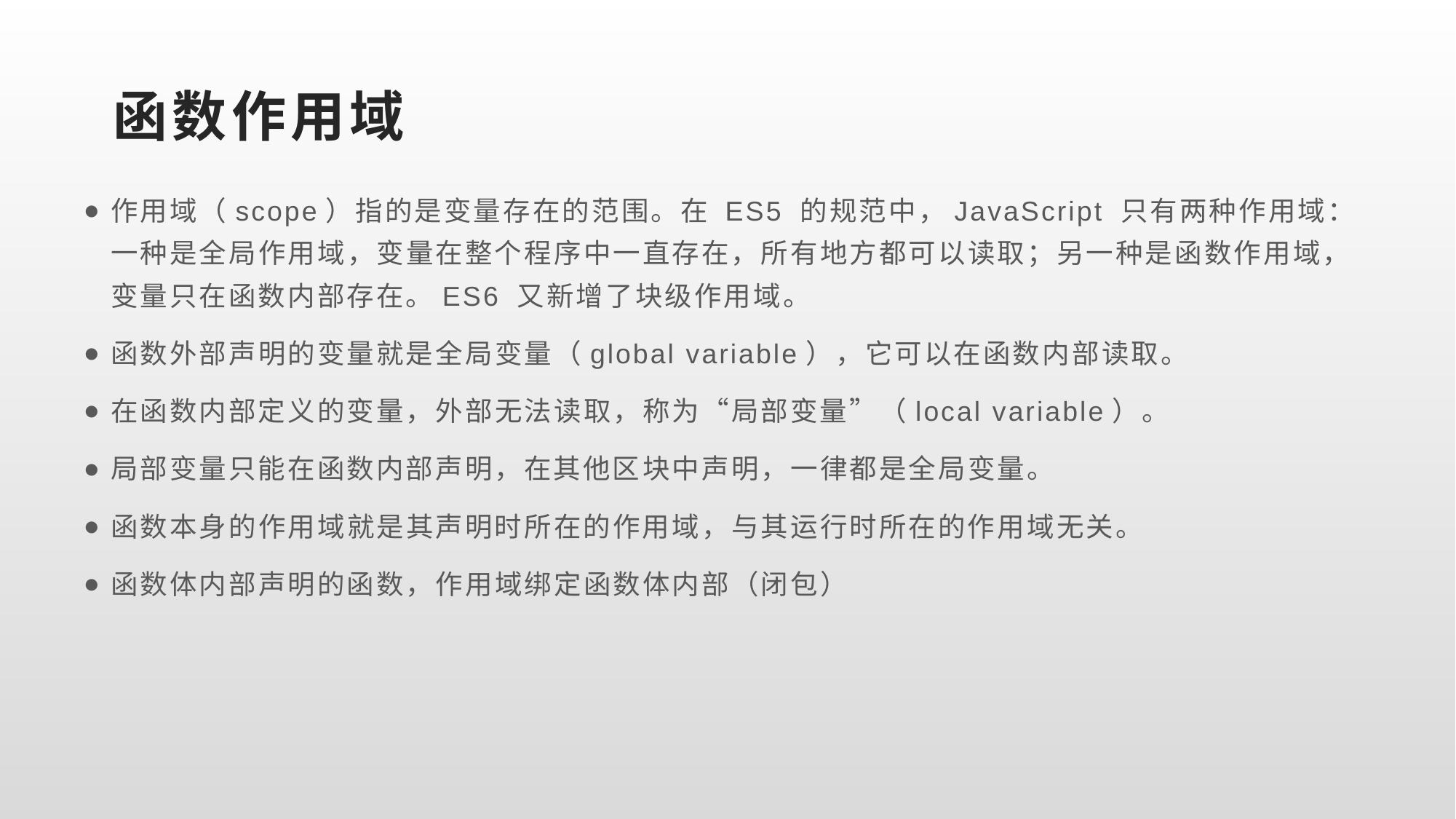

# 函数作用域
作用域（scope）指的是变量存在的范围。在 ES5 的规范中，JavaScript 只有两种作用域：一种是全局作用域，变量在整个程序中一直存在，所有地方都可以读取；另一种是函数作用域，变量只在函数内部存在。ES6 又新增了块级作用域。
函数外部声明的变量就是全局变量（global variable），它可以在函数内部读取。
在函数内部定义的变量，外部无法读取，称为“局部变量”（local variable）。
局部变量只能在函数内部声明，在其他区块中声明，一律都是全局变量。
函数本身的作用域就是其声明时所在的作用域，与其运行时所在的作用域无关。
函数体内部声明的函数，作用域绑定函数体内部（闭包）